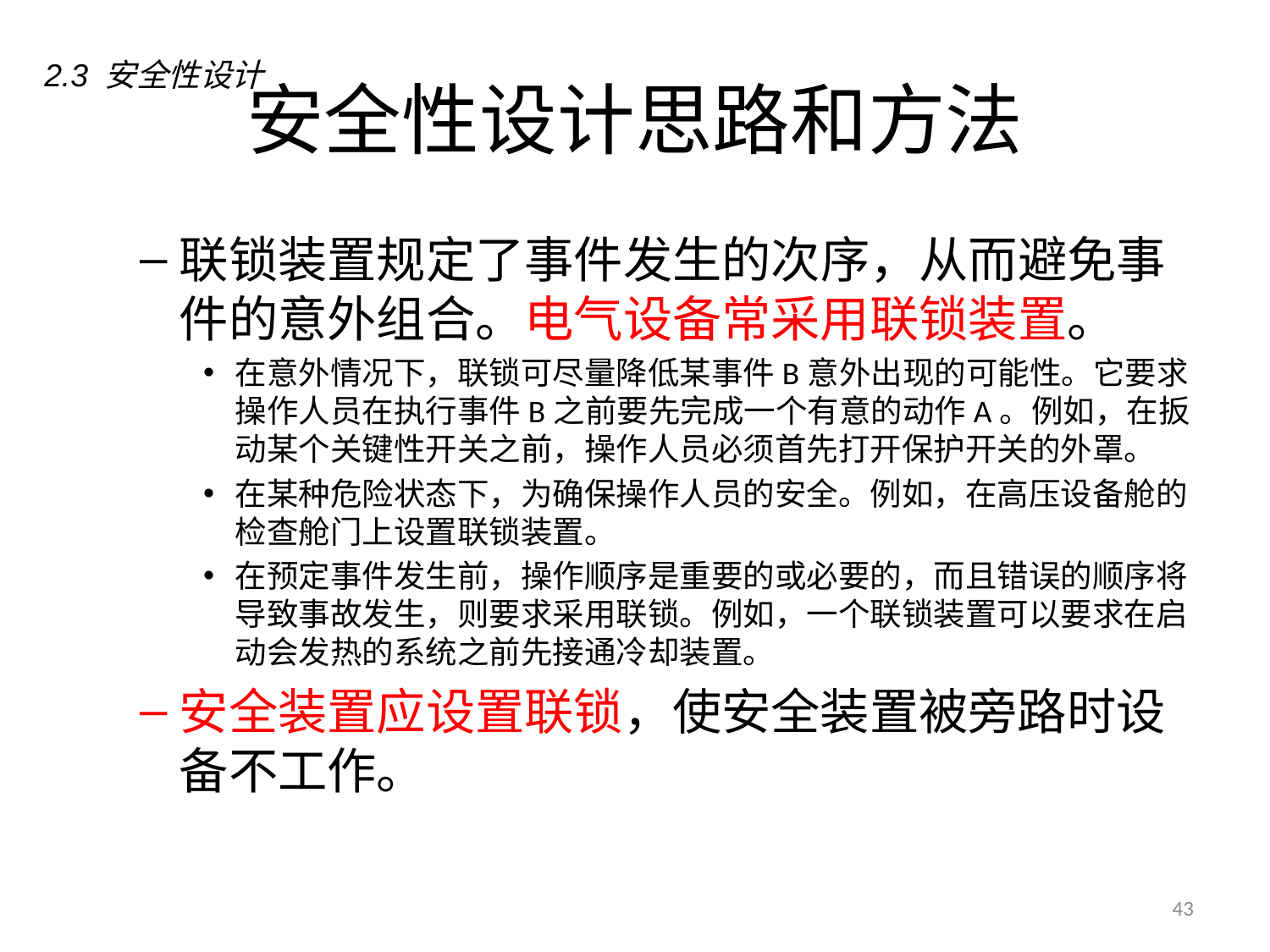

# 安全性设计思路和方法
2.3 安全性设计
联锁装置规定了事件发生的次序，从而避免事件的意外组合。电气设备常采用联锁装置。
在意外情况下，联锁可尽量降低某事件B意外出现的可能性。它要求操作人员在执行事件B之前要先完成一个有意的动作A。例如，在扳动某个关键性开关之前，操作人员必须首先打开保护开关的外罩。
在某种危险状态下，为确保操作人员的安全。例如，在高压设备舱的检查舱门上设置联锁装置。
在预定事件发生前，操作顺序是重要的或必要的，而且错误的顺序将导致事故发生，则要求采用联锁。例如，一个联锁装置可以要求在启动会发热的系统之前先接通冷却装置。
安全装置应设置联锁，使安全装置被旁路时设备不工作。
43